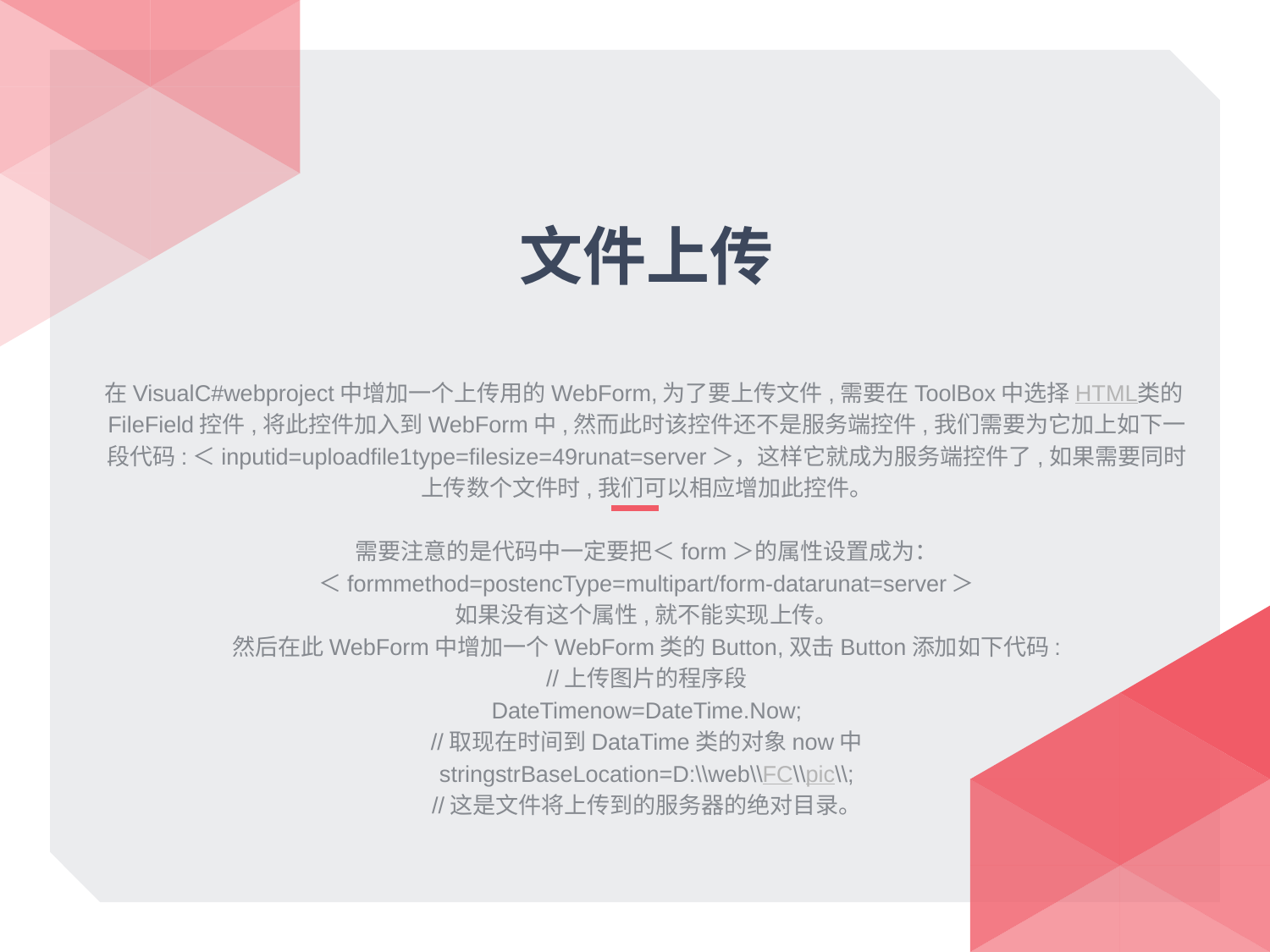

# 文件上传
在VisualC#webproject中增加一个上传用的WebForm,为了要上传文件,需要在ToolBox中选择HTML类的FileField控件,将此控件加入到WebForm中,然而此时该控件还不是服务端控件,我们需要为它加上如下一段代码:＜inputid=uploadfile1type=filesize=49runat=server＞，这样它就成为服务端控件了,如果需要同时上传数个文件时,我们可以相应增加此控件。

需要注意的是代码中一定要把＜form＞的属性设置成为：
＜formmethod=postencType=multipart/form-datarunat=server＞
如果没有这个属性,就不能实现上传。
然后在此WebForm中增加一个WebForm类的Button,双击Button添加如下代码:
//上传图片的程序段
DateTimenow=DateTime.Now;
//取现在时间到DataTime类的对象now中
stringstrBaseLocation=D:\\web\\FC\\pic\\;
//这是文件将上传到的服务器的绝对目录。